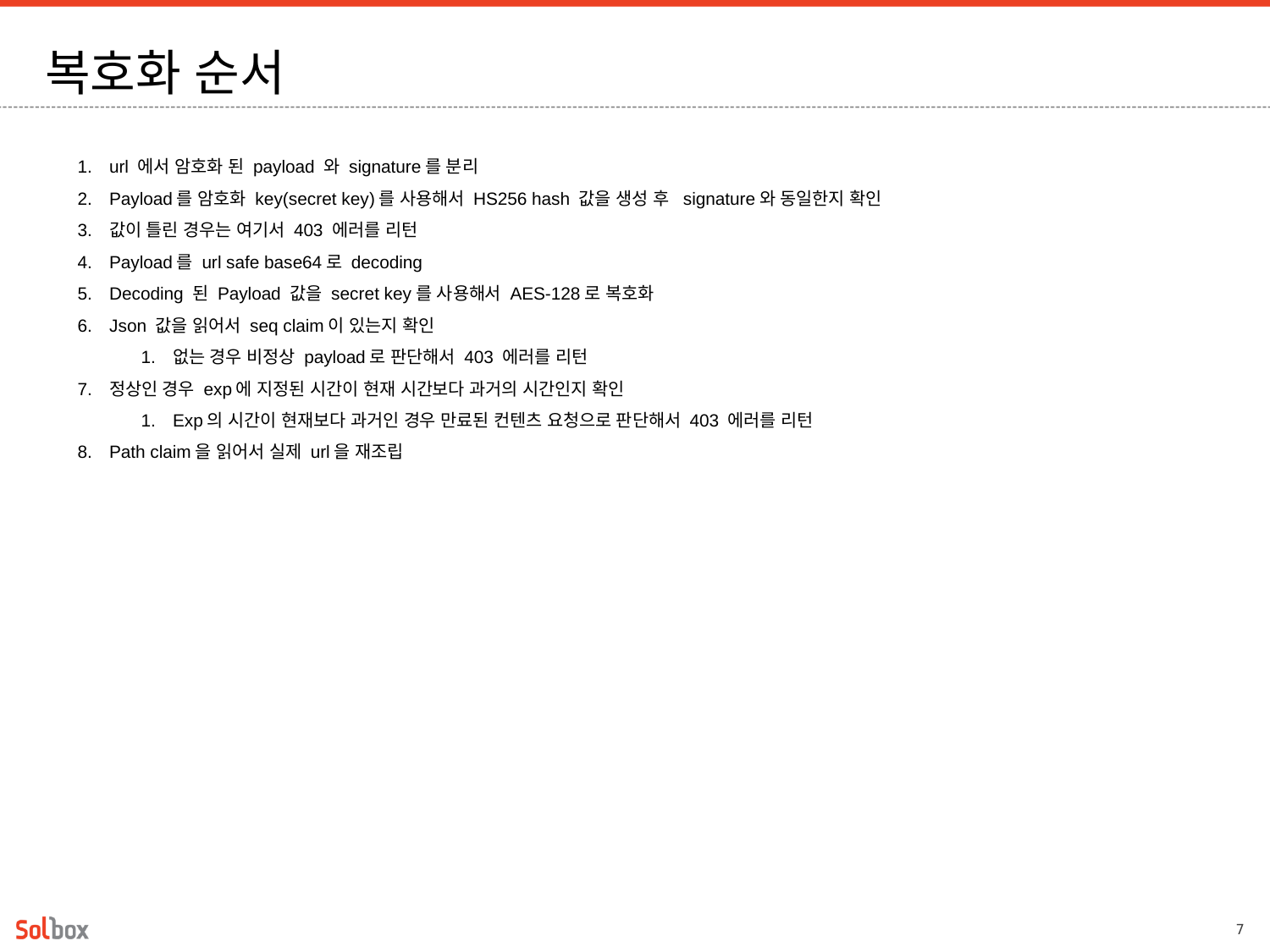

# 복호화 순서

url 에서 암호화 된 payload 와 signature를 분리
Payload를 암호화 key(secret key)를 사용해서 HS256 hash 값을 생성 후  signature와 동일한지 확인
값이 틀린 경우는 여기서 403 에러를 리턴
Payload를 url safe base64로 decoding
Decoding 된 Payload 값을 secret key를 사용해서 AES-128로 복호화
Json 값을 읽어서 seq claim이 있는지 확인
없는 경우 비정상 payload로 판단해서 403 에러를 리턴
정상인 경우 exp에 지정된 시간이 현재 시간보다 과거의 시간인지 확인
Exp의 시간이 현재보다 과거인 경우 만료된 컨텐츠 요청으로 판단해서 403 에러를 리턴
Path claim을 읽어서 실제 url을 재조립

7